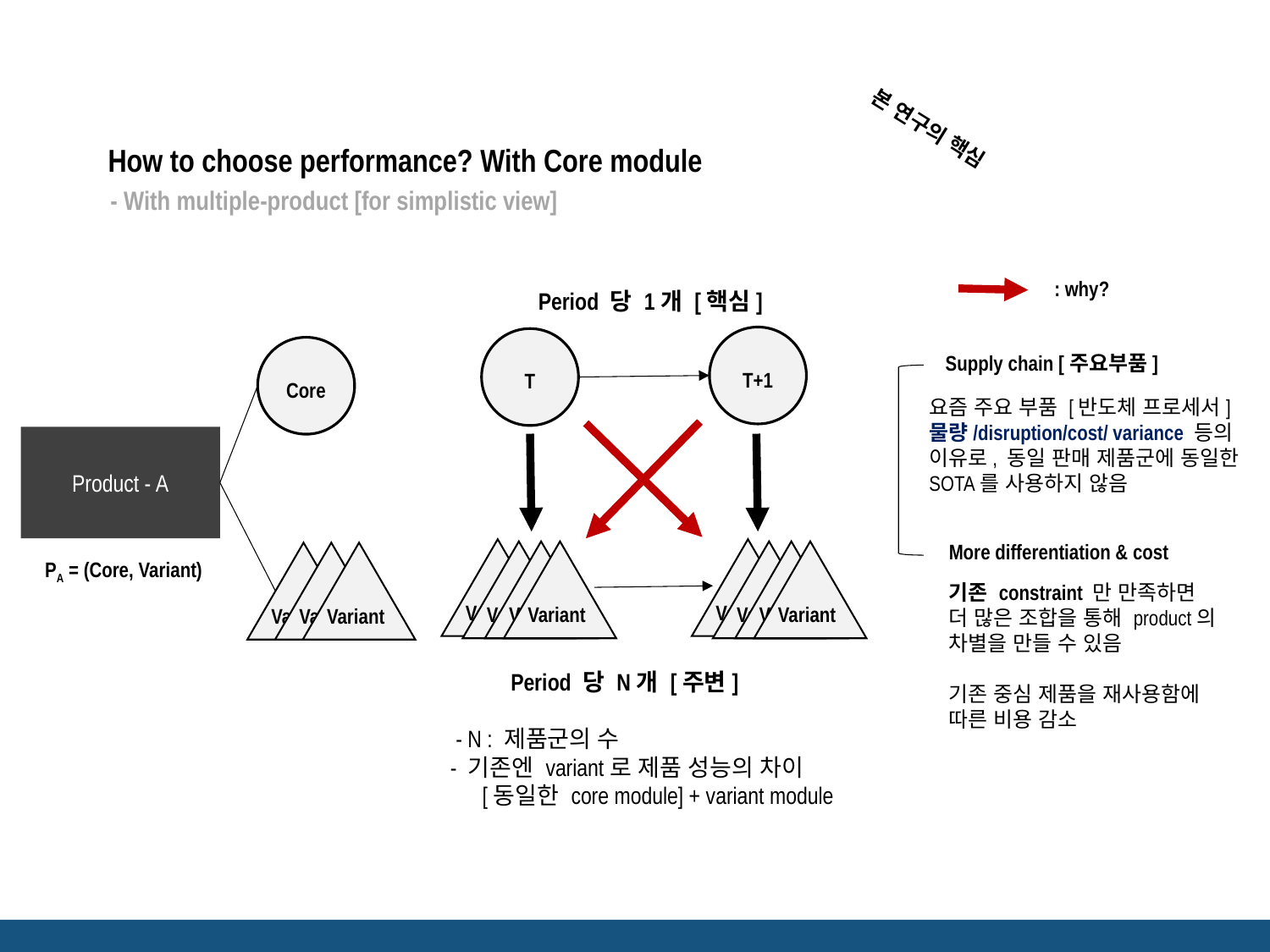

본 연구의 핵심
How to choose performance? With Core module
- With multiple-product [for simplistic view]
: why?
Period 당 1개 [핵심]

T+1

T

Core
Supply chain [주요부품]

요즘 주요 부품 [반도체 프로세서] 물량/disruption/cost/ variance 등의 이유로, 동일 판매 제품군에 동일한 SOTA를 사용하지 않음
Product - A
More differentiation & cost

Variant

Variant

Variant

Variant

Variant

Variant

Variant

Variant

Variant

Variant

Variant
PA = (Core, Variant)
기존 constraint 만 만족하면
더 많은 조합을 통해 product의 차별을 만들 수 있음

기존 중심 제품을 재사용함에 따른 비용 감소
           Period 당 N개 [주변]
 - N : 제품군의 수
- 기존엔 variant로 제품 성능의 차이
    [동일한 core module] + variant module